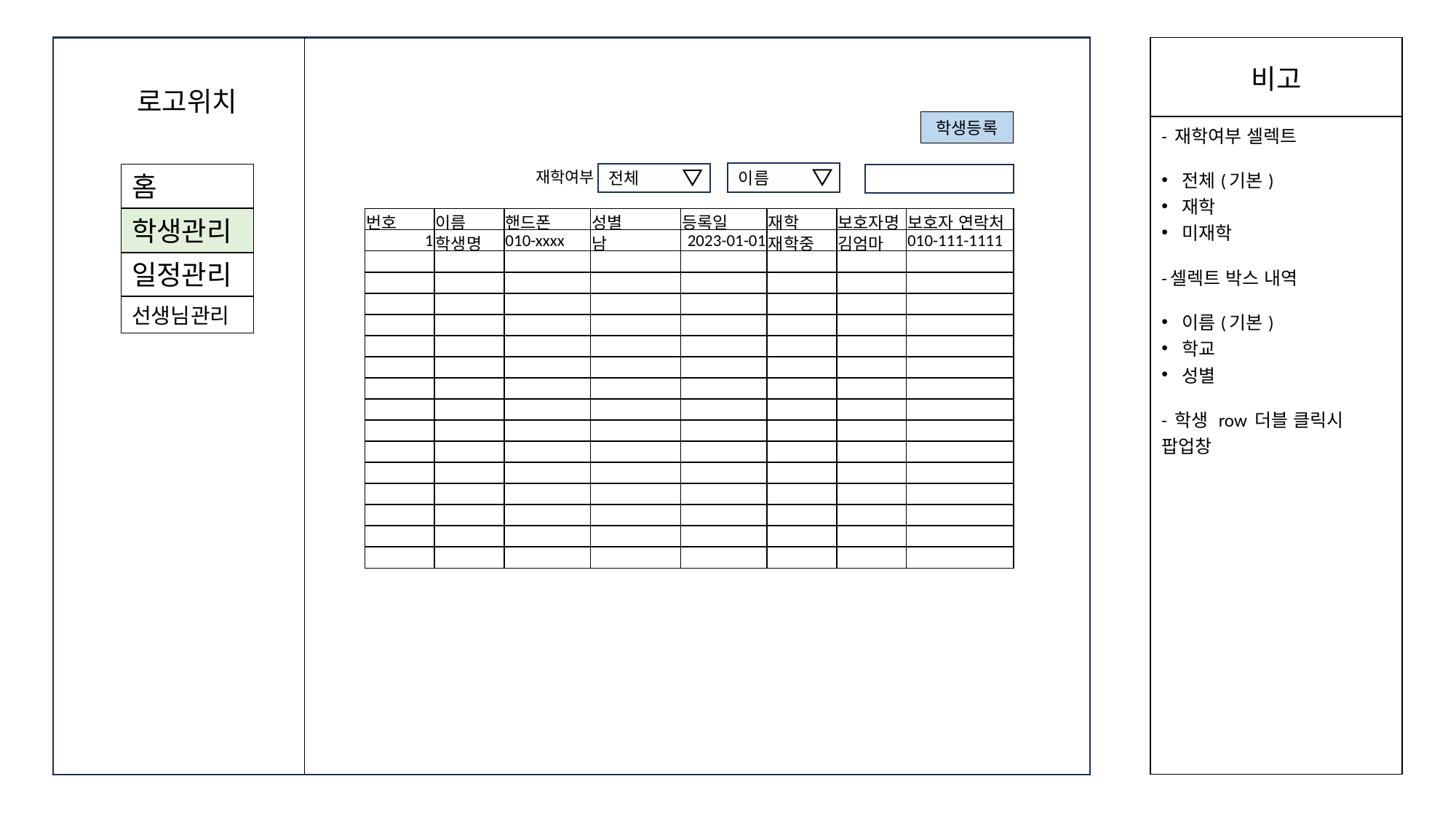

| 비고 |
| --- |
| - 재학여부 셀렉트 전체(기본) 재학 미재학 -셀렉트 박스 내역 이름(기본) 학교 성별 - 학생 row 더블 클릭시 팝업창 |

로고위치
학생등록
재학여부
이름

전체

홈

학생관리
| 번호 | 이름 | 핸드폰 | 성별 | 등록일 | 재학 | 보호자명 | 보호자 연락처 |
| --- | --- | --- | --- | --- | --- | --- | --- |
| 1 | 학생명 | 010-xxxx | 남 | 2023-01-01 | 재학중 | 김엄마 | 010-111-1111 |
|  |  |  |  |  |  |  |  |
|  |  |  |  |  |  |  |  |
|  |  |  |  |  |  |  |  |
|  |  |  |  |  |  |  |  |
|  |  |  |  |  |  |  |  |
|  |  |  |  |  |  |  |  |
|  |  |  |  |  |  |  |  |
|  |  |  |  |  |  |  |  |
|  |  |  |  |  |  |  |  |
|  |  |  |  |  |  |  |  |
|  |  |  |  |  |  |  |  |
|  |  |  |  |  |  |  |  |
|  |  |  |  |  |  |  |  |
|  |  |  |  |  |  |  |  |
|  |  |  |  |  |  |  |  |
일정관리
선생님관리